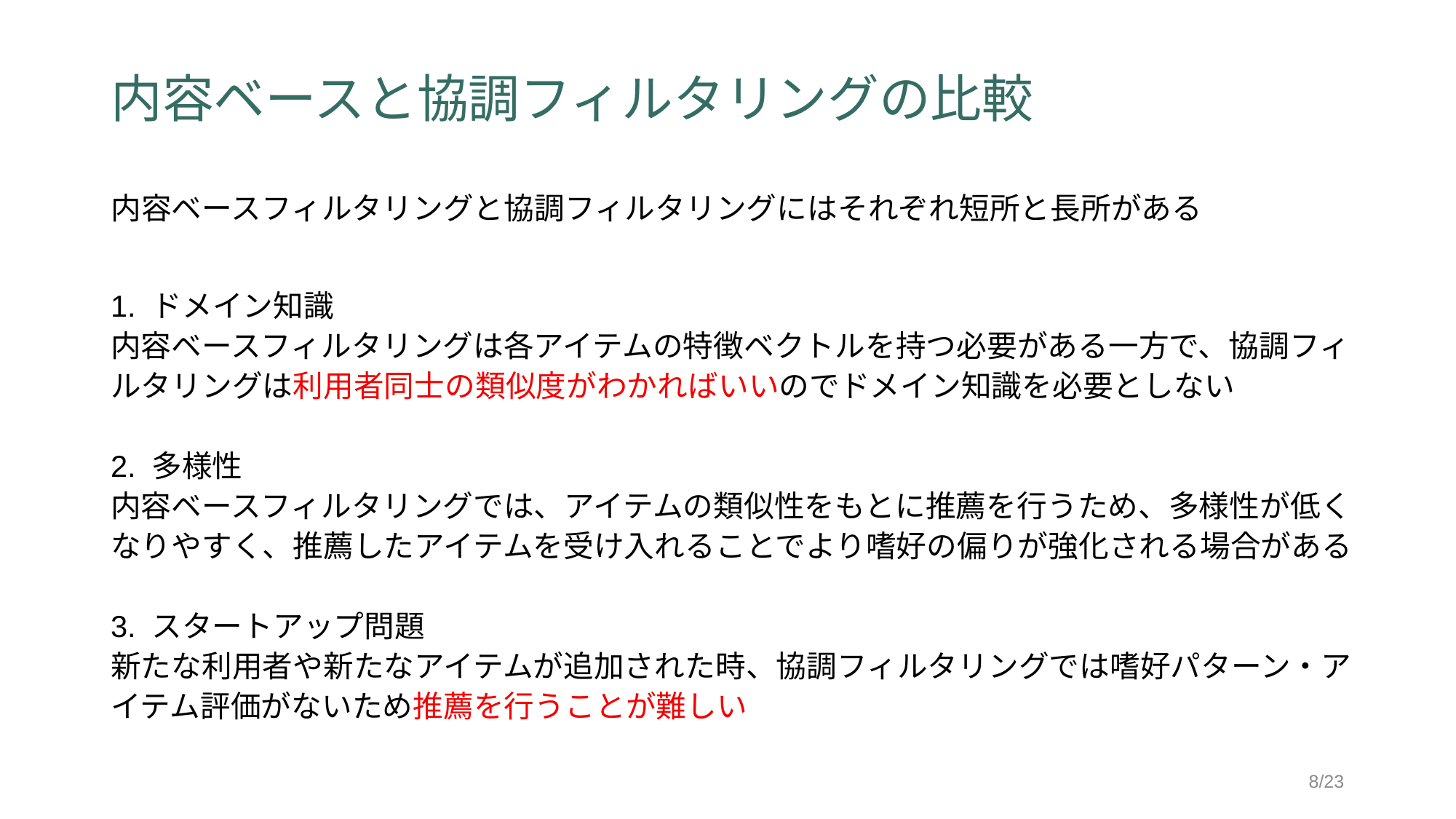

# 内容ベースと協調フィルタリングの比較
内容ベースフィルタリングと協調フィルタリングにはそれぞれ短所と長所がある
ドメイン知識
内容ベースフィルタリングは各アイテムの特徴ベクトルを持つ必要がある一方で、協調フィルタリングは利用者同士の類似度がわかればいいのでドメイン知識を必要としない

2. 多様性
内容ベースフィルタリングでは、アイテムの類似性をもとに推薦を行うため、多様性が低くなりやすく、推薦したアイテムを受け入れることでより嗜好の偏りが強化される場合がある

3. スタートアップ問題
新たな利用者や新たなアイテムが追加された時、協調フィルタリングでは嗜好パターン・アイテム評価がないため推薦を行うことが難しい
8/23